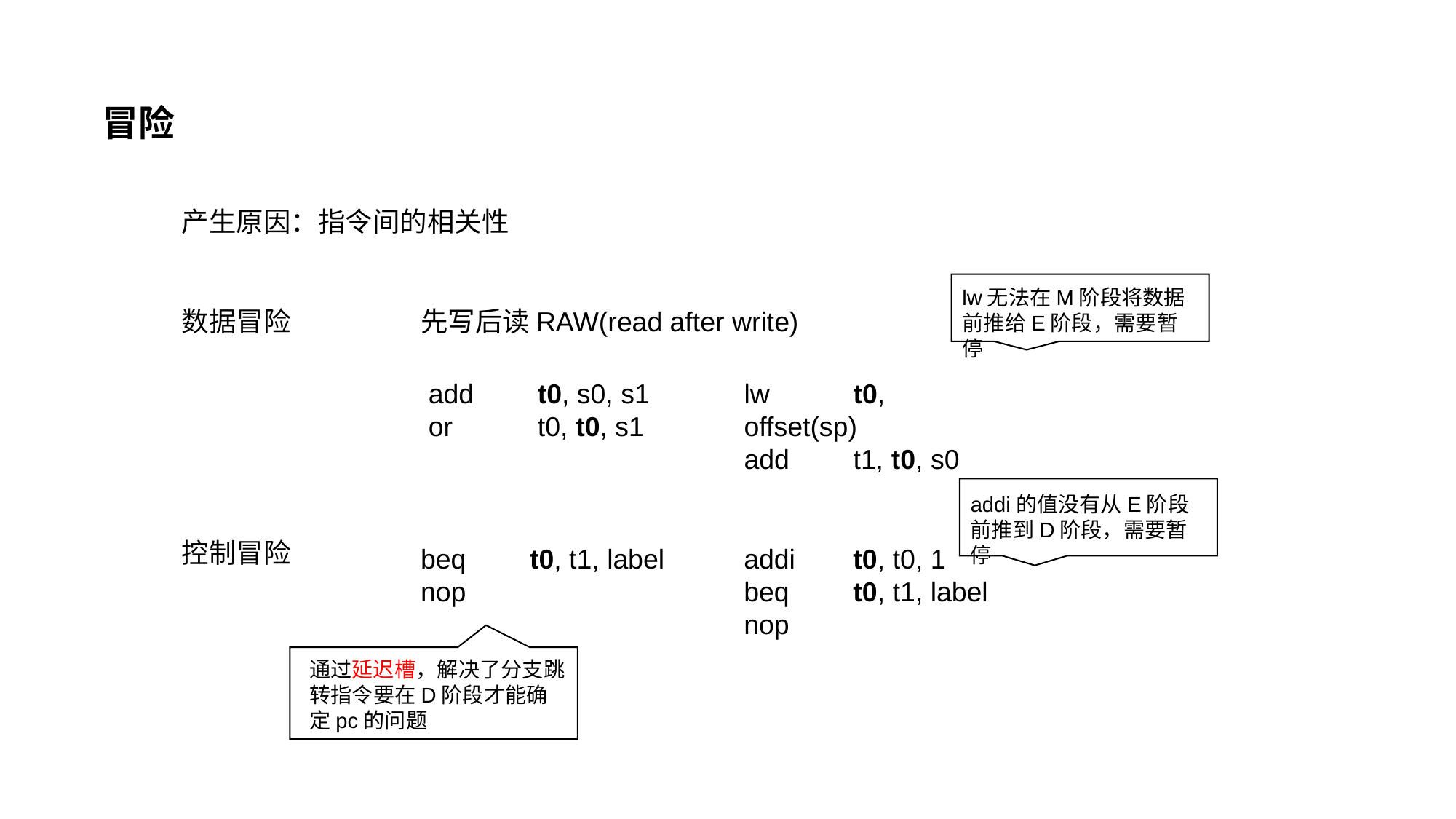

冒险
产生原因：指令间的相关性

lw无法在M阶段将数据前推给E阶段，需要暂停
数据冒险
先写后读RAW(read after write)
add	t0, s0, s1
or	t0, t0, s1
lw	t0, offset(sp)
add	t1, t0, s0

addi的值没有从E阶段前推到D阶段，需要暂停
控制冒险
beq	t0, t1, label
nop
addi	t0, t0, 1
beq	t0, t1, label
nop

通过延迟槽，解决了分支跳转指令要在D阶段才能确定pc的问题